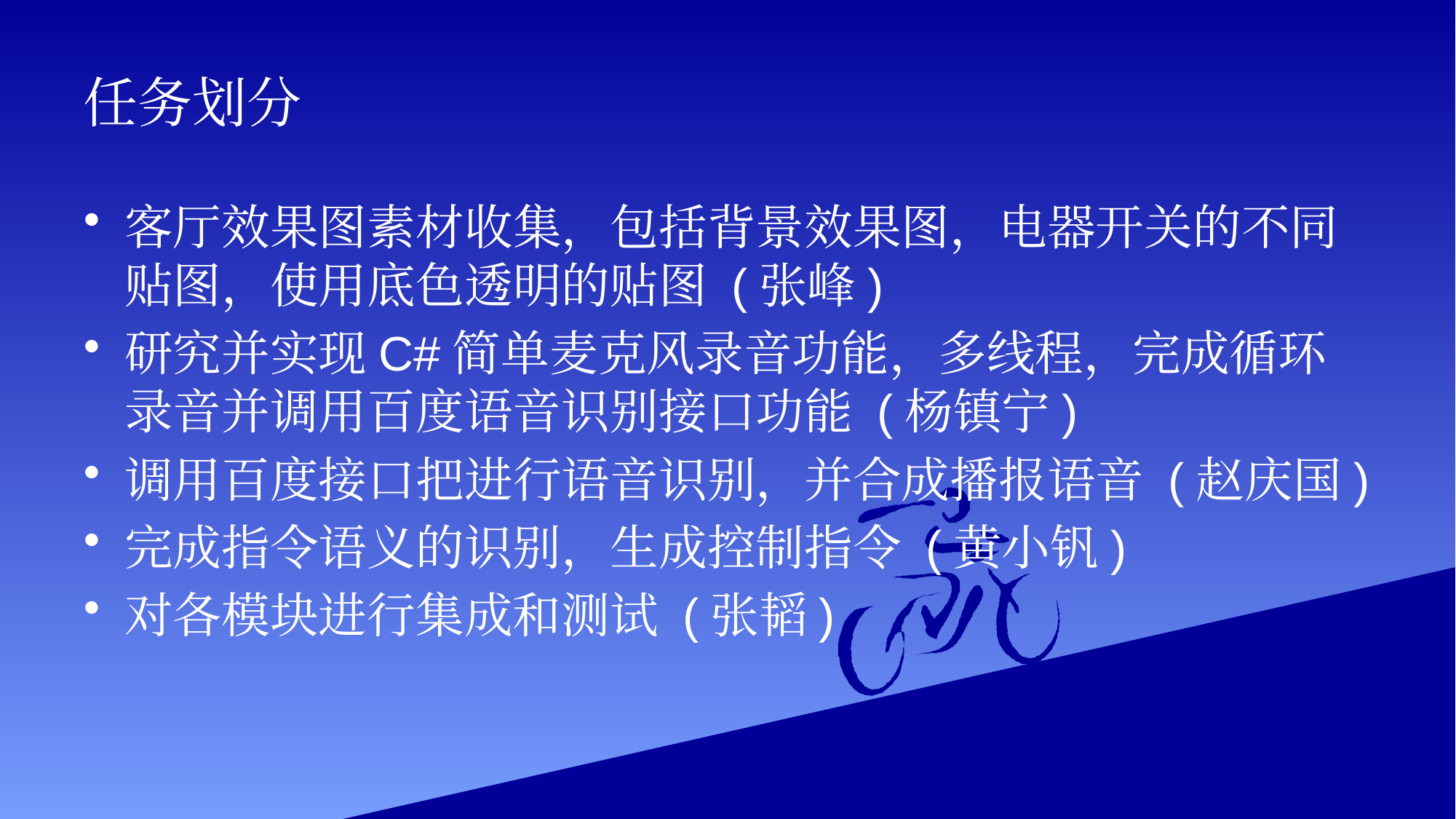

# 任务划分
客厅效果图素材收集，包括背景效果图，电器开关的不同贴图，使用底色透明的贴图 (张峰)
研究并实现C#简单麦克风录音功能，多线程，完成循环录音并调用百度语音识别接口功能 (杨镇宁)
调用百度接口把进行语音识别，并合成播报语音 (赵庆国)
完成指令语义的识别，生成控制指令 (黄小钒)
对各模块进行集成和测试 (张韬)